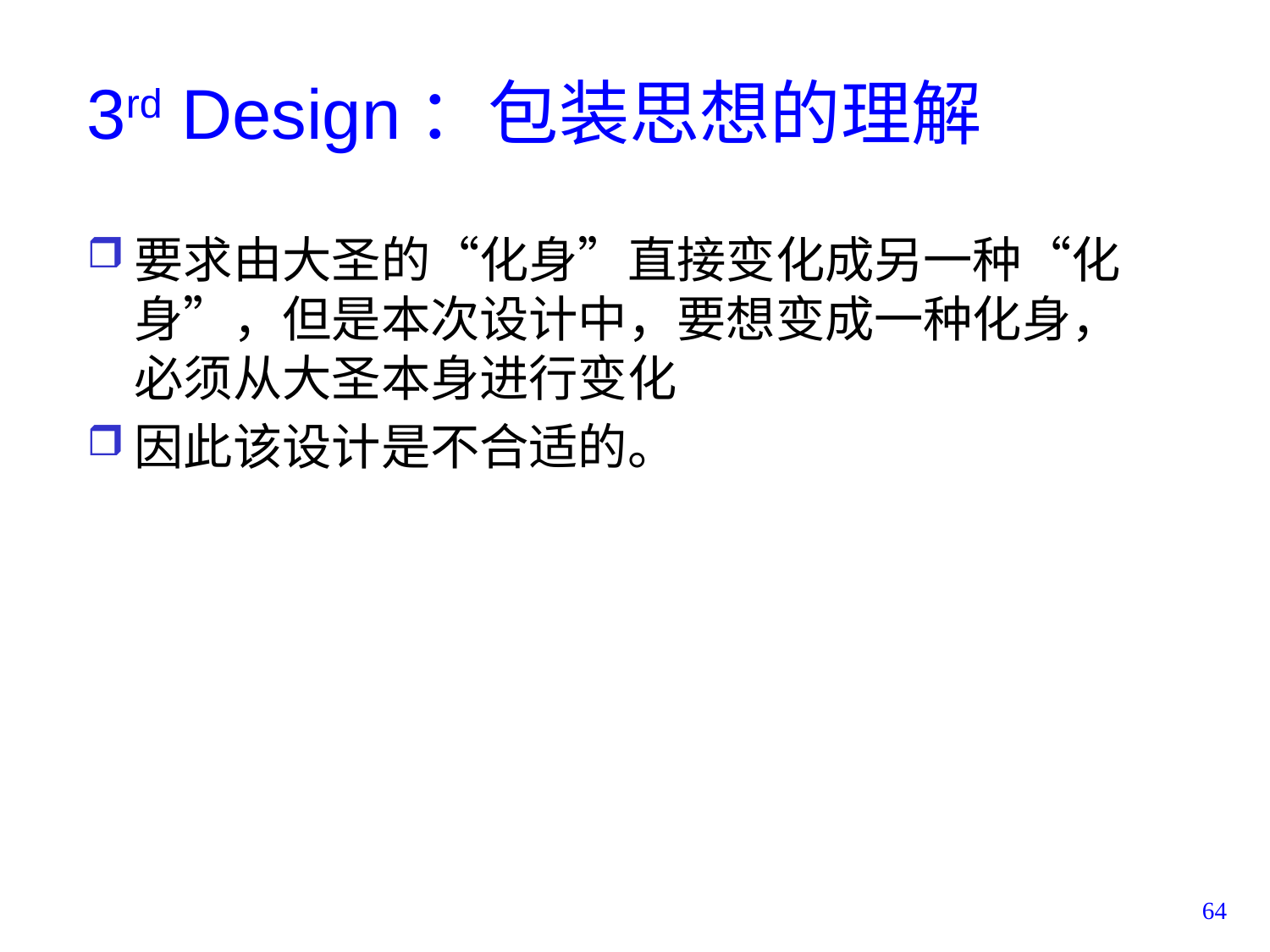

# 3rd Design：包装思想的理解
要求由大圣的“化身”直接变化成另一种“化身”，但是本次设计中，要想变成一种化身，必须从大圣本身进行变化
因此该设计是不合适的。

64